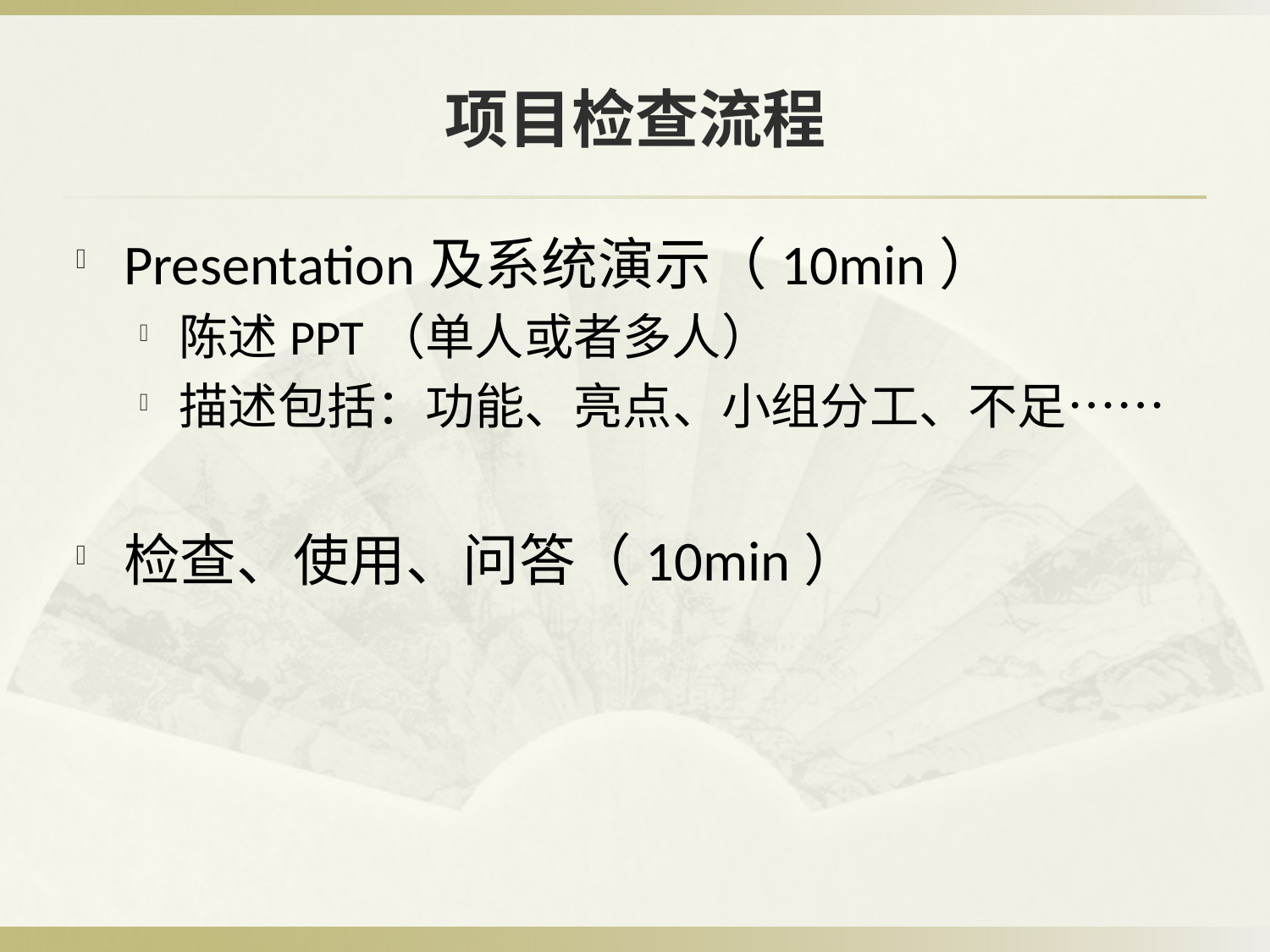

# 项目检查流程
Presentation及系统演示（10min）
陈述PPT（单人或者多人）
描述包括：功能、亮点、小组分工、不足……

检查、使用、问答（10min）